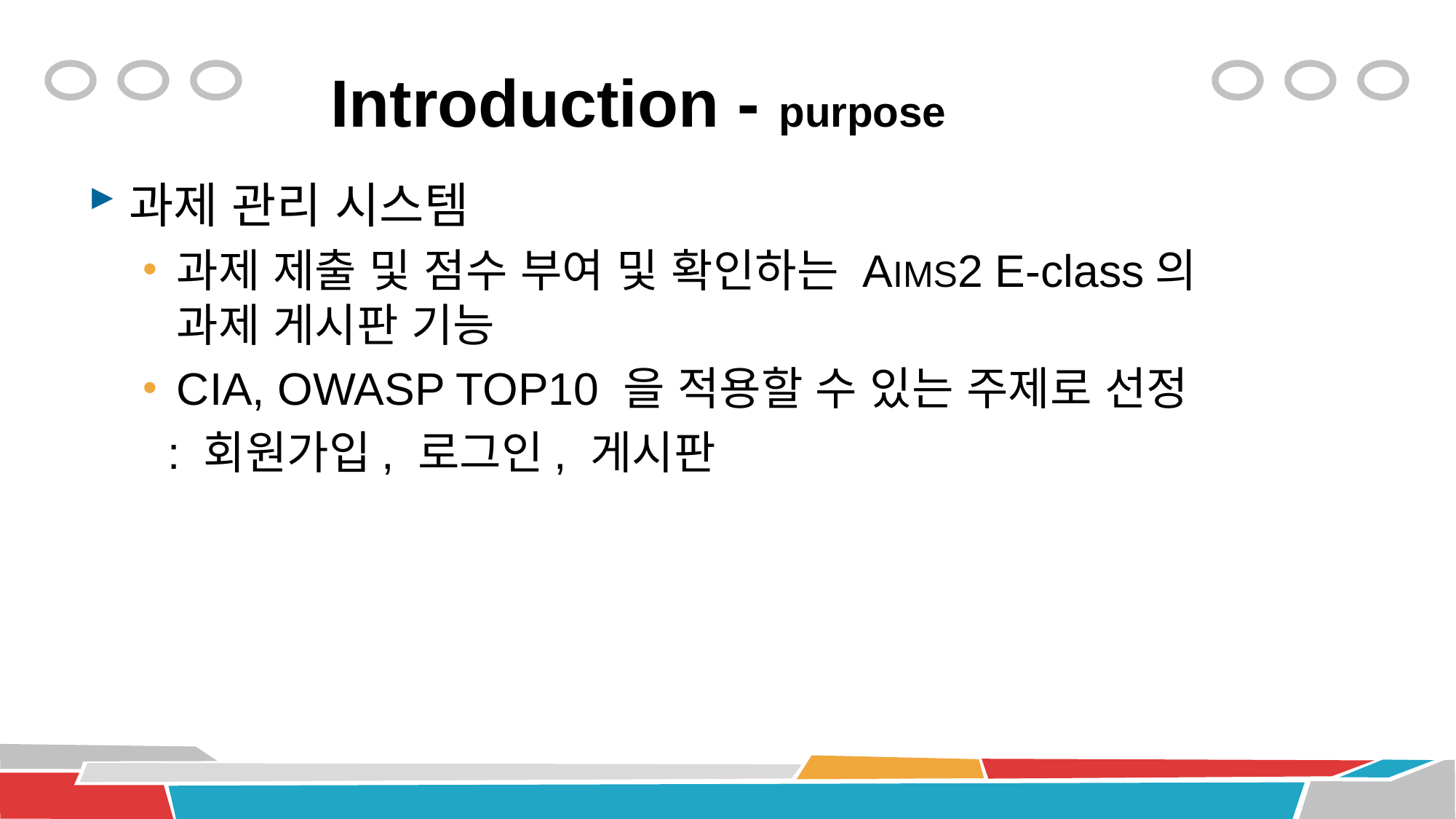

# Introduction - purpose
과제 관리 시스템
과제 제출 및 점수 부여 및 확인하는 AIMS2 E-class의 과제 게시판 기능
CIA, OWASP TOP10 을 적용할 수 있는 주제로 선정
  : 회원가입, 로그인, 게시판